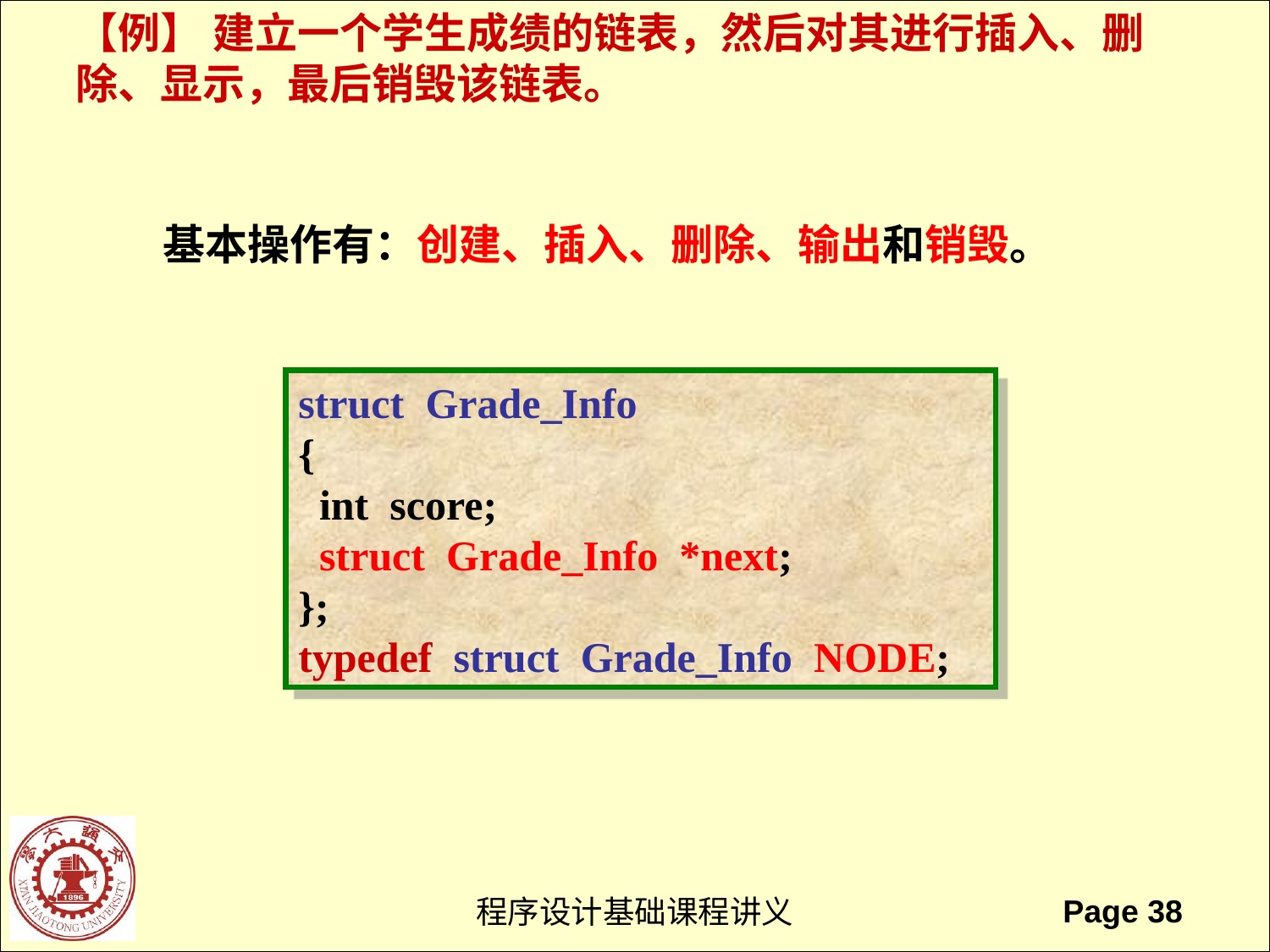

【例】 建立一个学生成绩的链表，然后对其进行插入、删除、显示，最后销毁该链表。
基本操作有：创建、插入、删除、输出和销毁。
struct  Grade_Info
{
  int  score;
  struct  Grade_Info  *next;
};
typedef  struct  Grade_Info  NODE;